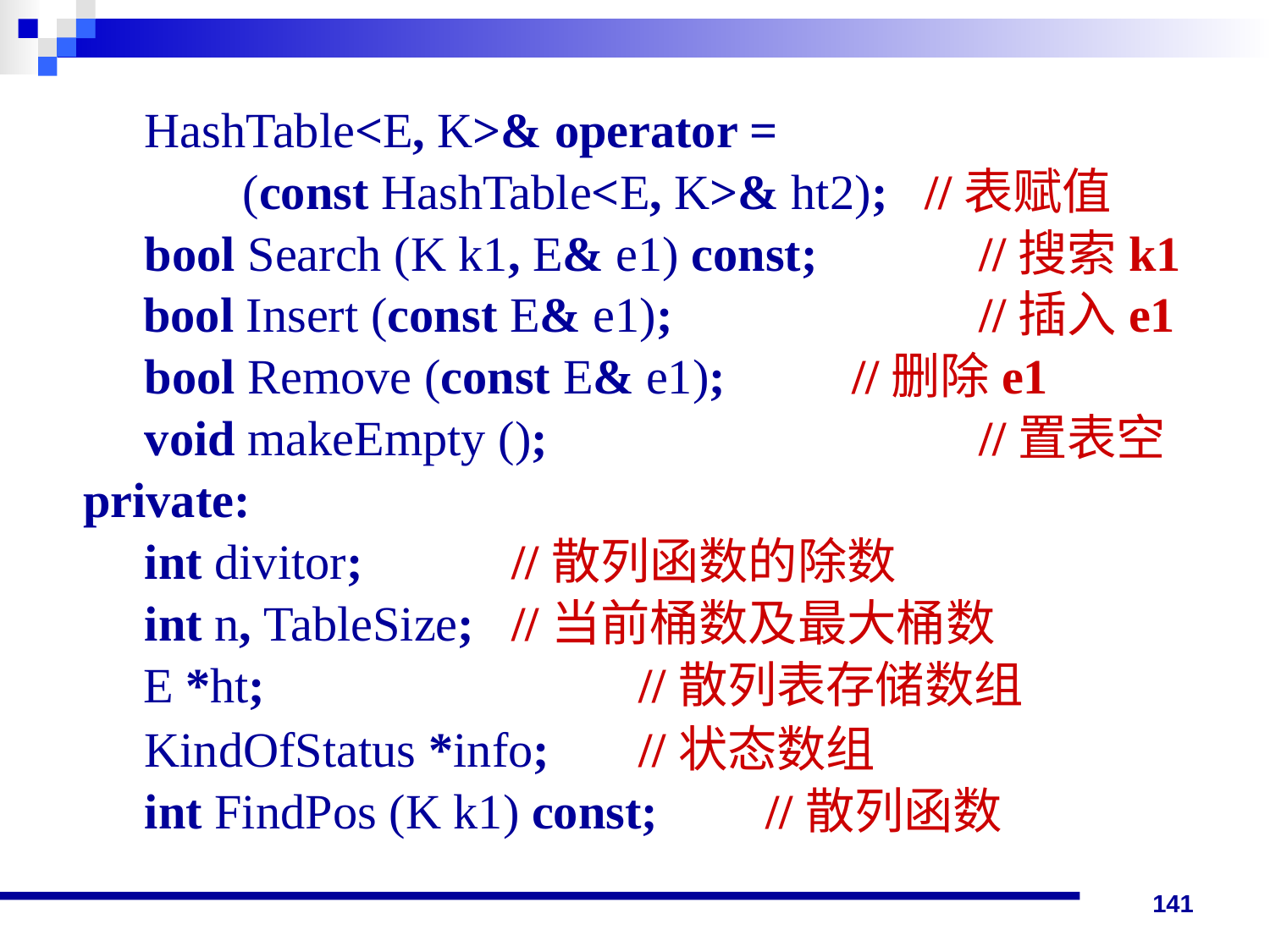

HashTable<E, K>& operator =
             (const HashTable<E, K>& ht2);   //表赋值
     bool Search (K k1, E& e1) const;	       //搜索k1
	 bool Insert (const E& e1);		       //插入e1
     bool Remove (const E& e1);	       //删除e1
     void makeEmpty ();			       //置表空
private:
     int divitor;		//散列函数的除数
     int n, TableSize;	//当前桶数及最大桶数
	 E *ht;			//散列表存储数组
     KindOfStatus *info;	//状态数组
     int FindPos (K k1) const;	//散列函数
141